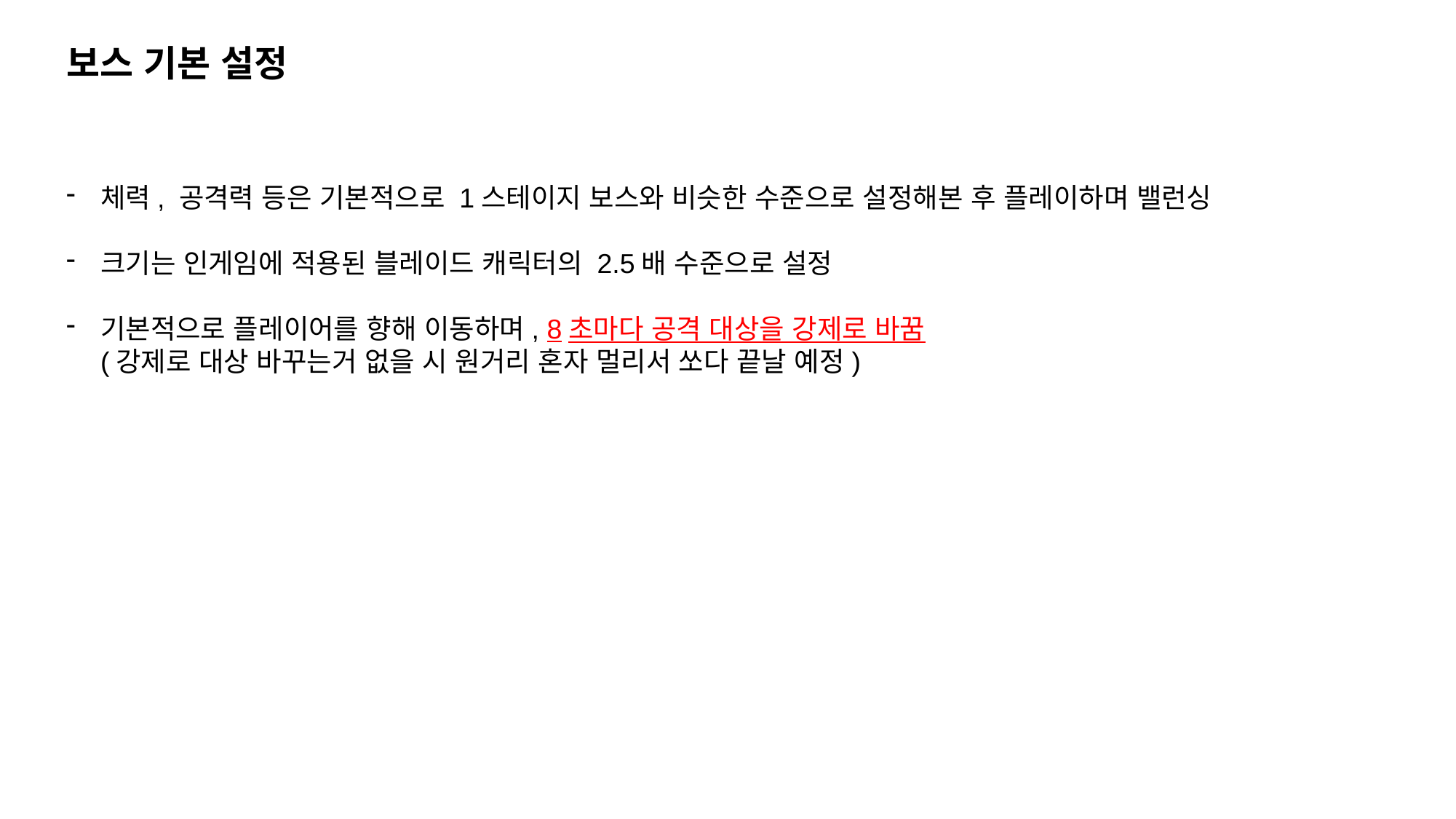

보스 기본 설정
체력, 공격력 등은 기본적으로 1스테이지 보스와 비슷한 수준으로 설정해본 후 플레이하며 밸런싱

크기는 인게임에 적용된 블레이드 캐릭터의 2.5배 수준으로 설정

기본적으로 플레이어를 향해 이동하며, 8초마다 공격 대상을 강제로 바꿈
(강제로 대상 바꾸는거 없을 시 원거리 혼자 멀리서 쏘다 끝날 예정)